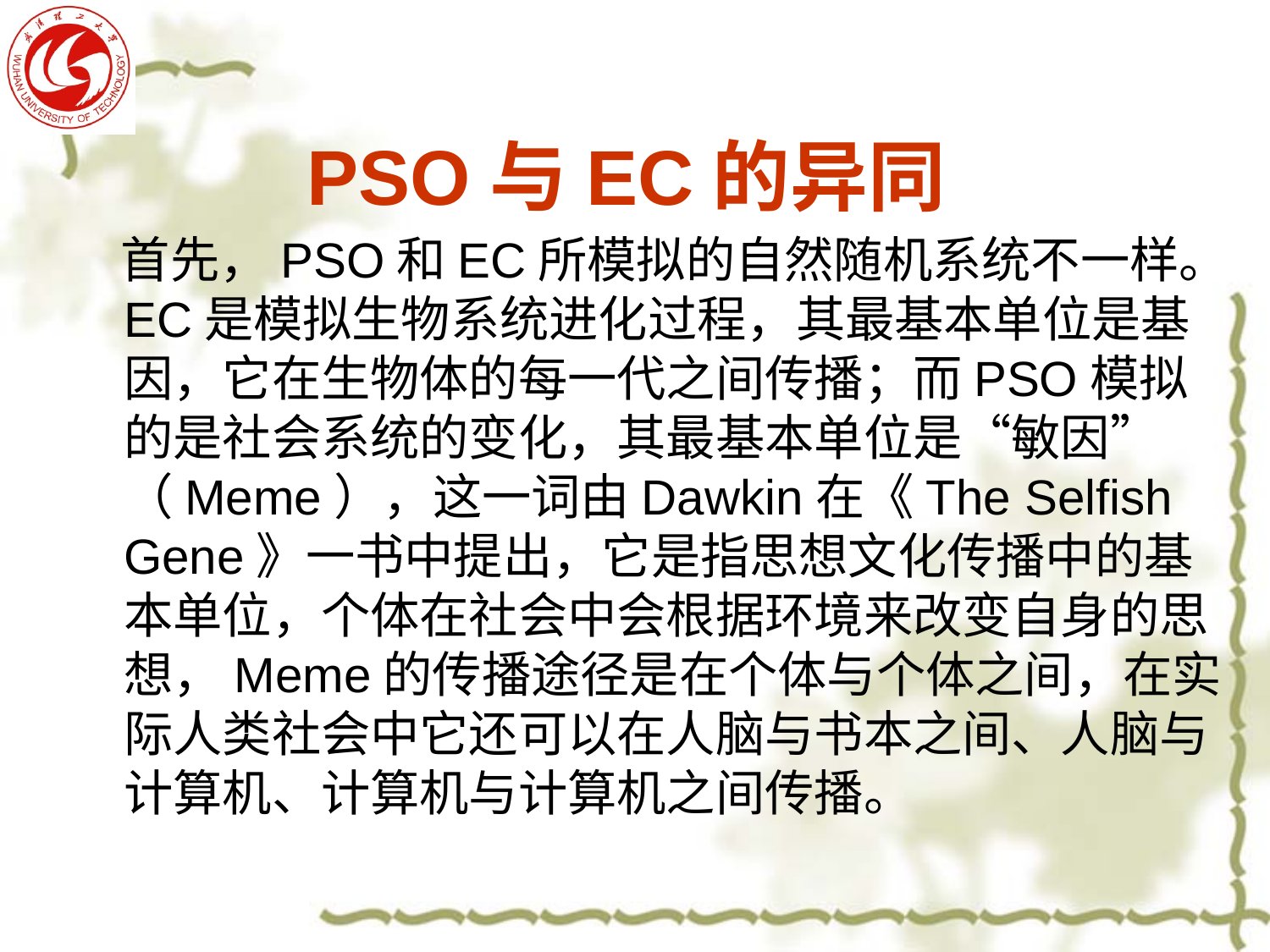

# PSO与EC的异同
   首先，PSO和EC所模拟的自然随机系统不一样。EC是模拟生物系统进化过程，其最基本单位是基因，它在生物体的每一代之间传播；而PSO模拟的是社会系统的变化，其最基本单位是“敏因”（Meme），这一词由Dawkin在《The Selfish Gene》一书中提出，它是指思想文化传播中的基本单位，个体在社会中会根据环境来改变自身的思想，Meme的传播途径是在个体与个体之间，在实际人类社会中它还可以在人脑与书本之间、人脑与计算机、计算机与计算机之间传播。